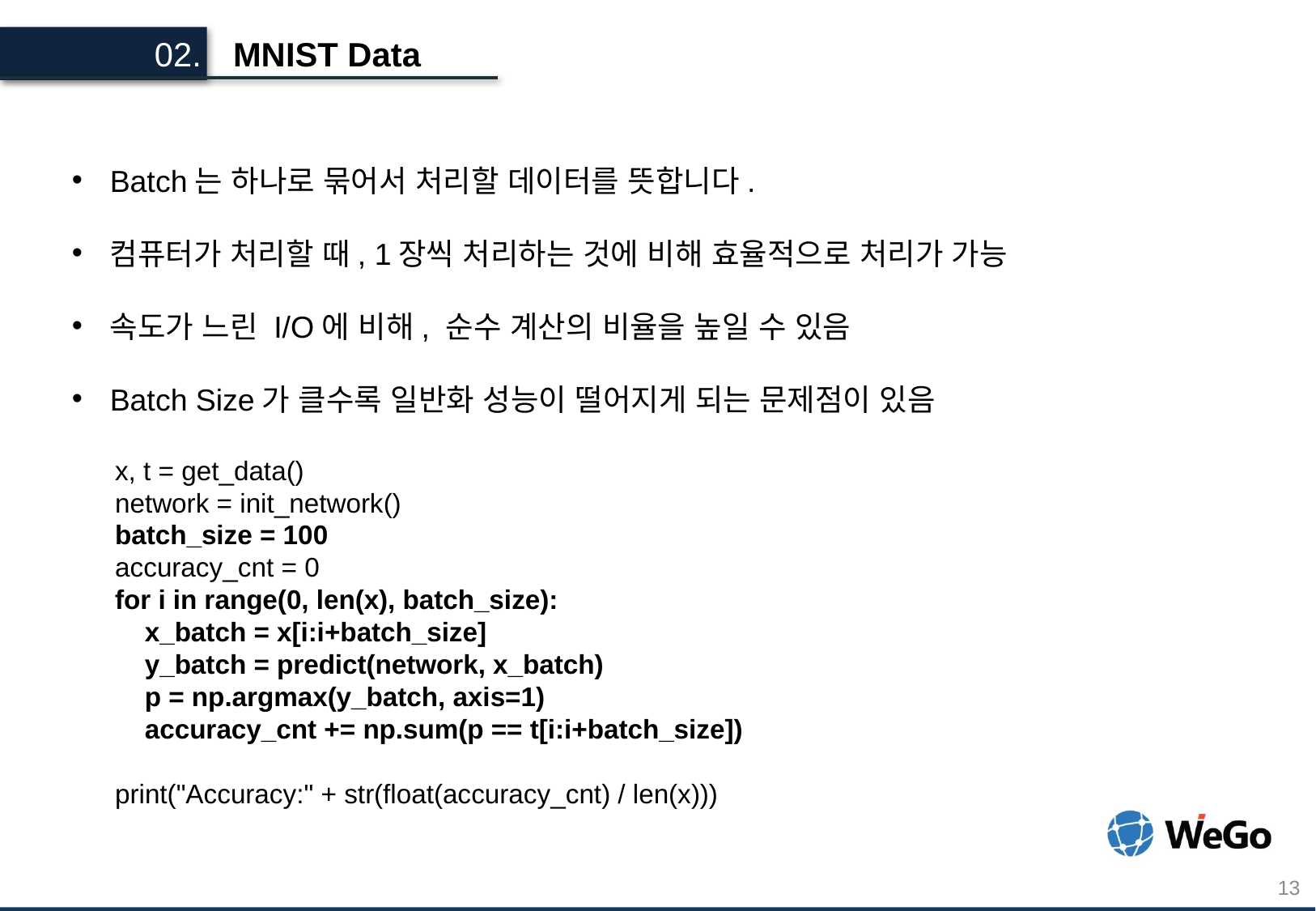

MNIST Data

02.
Batch는 하나로 묶어서 처리할 데이터를 뜻합니다.
컴퓨터가 처리할 때, 1장씩 처리하는 것에 비해 효율적으로 처리가 가능
속도가 느린 I/O에 비해, 순수 계산의 비율을 높일 수 있음
Batch Size가 클수록 일반화 성능이 떨어지게 되는 문제점이 있음
x, t = get_data()
network = init_network()
batch_size = 100
accuracy_cnt = 0
for i in range(0, len(x), batch_size):
    x_batch = x[i:i+batch_size]
    y_batch = predict(network, x_batch)
    p = np.argmax(y_batch, axis=1)
    accuracy_cnt += np.sum(p == t[i:i+batch_size])
print("Accuracy:" + str(float(accuracy_cnt) / len(x)))

13